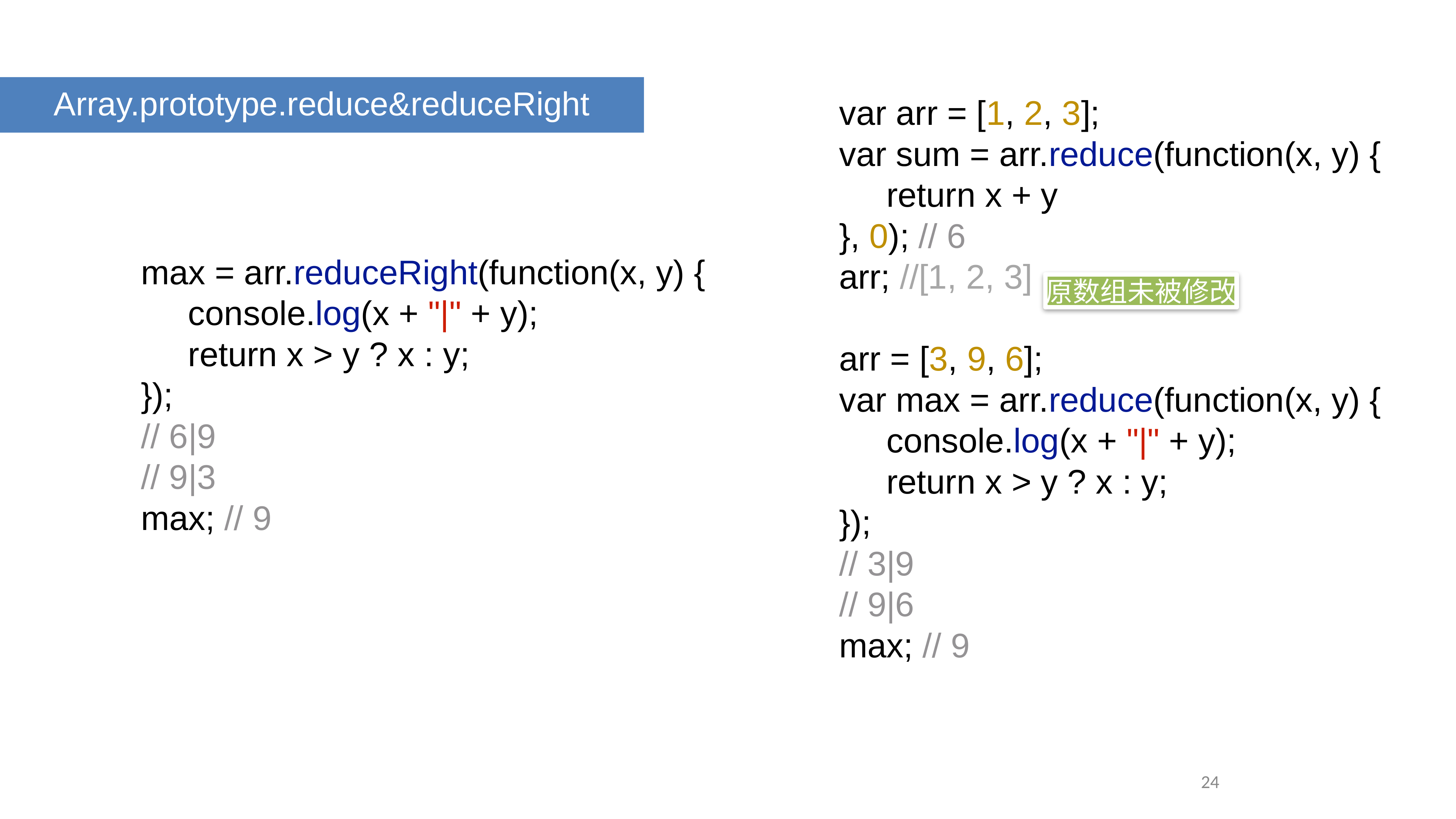

Array.prototype.reduce&reduceRight
var arr = [1, 2, 3];
var sum = arr.reduce(function(x, y) {
     return x + y
}, 0); // 6
arr; //[1, 2, 3]

arr = [3, 9, 6];
var max = arr.reduce(function(x, y) {
     console.log(x + "|" + y);
     return x > y ? x : y;
});
// 3|9
// 9|6
max; // 9
max = arr.reduceRight(function(x, y) {
     console.log(x + "|" + y);
     return x > y ? x : y;
});
// 6|9
// 9|3
max; // 9
原数组未被修改
24